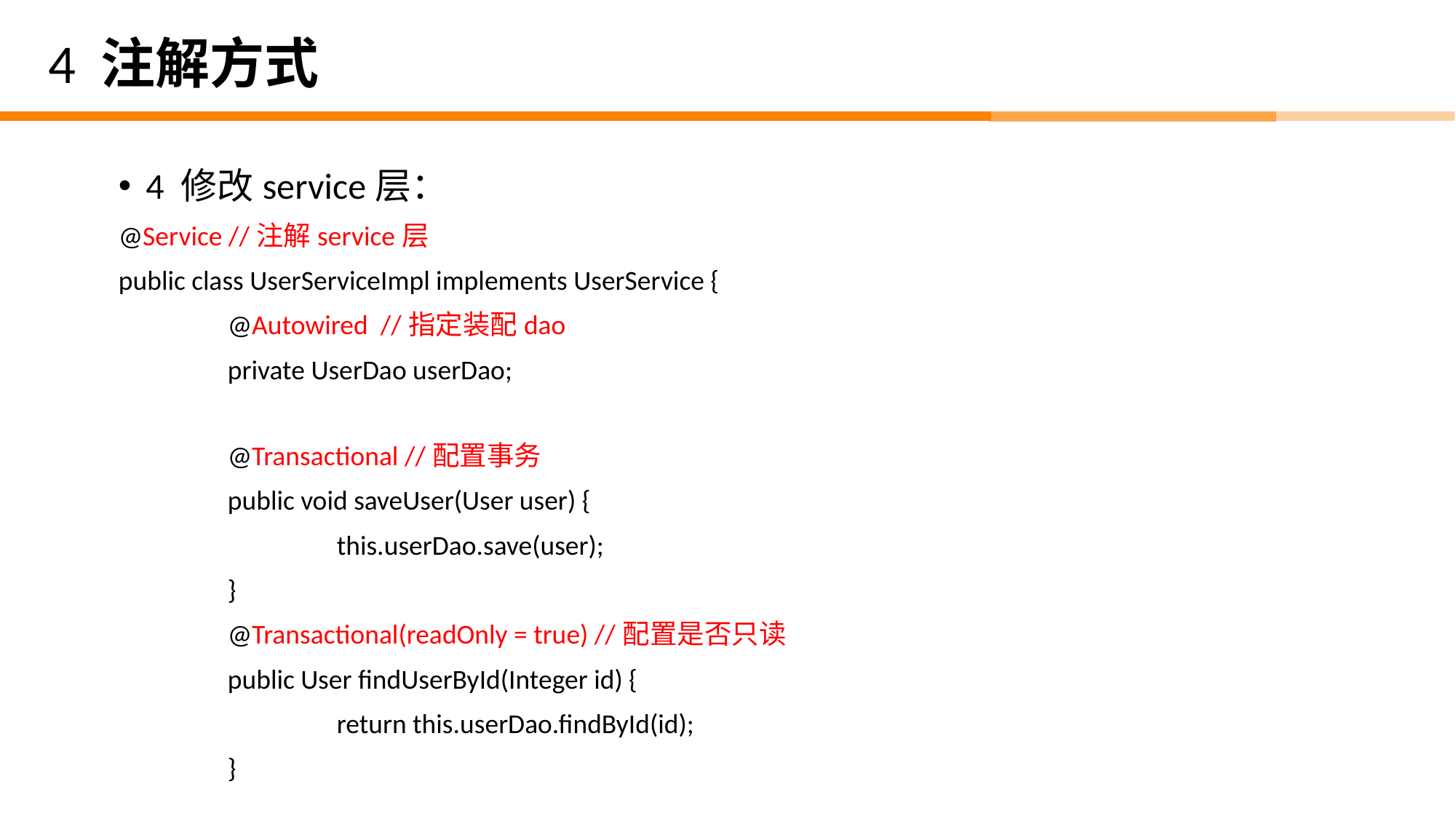

# 4 注解方式
4 修改service层：
@Service //注解service层
public class UserServiceImpl implements UserService {
	@Autowired  //指定装配dao
	private UserDao userDao;

	@Transactional //配置事务
	public void saveUser(User user) {
		this.userDao.save(user);
	}
	@Transactional(readOnly = true) //配置是否只读
	public User findUserById(Integer id) {
		return this.userDao.findById(id);
	}